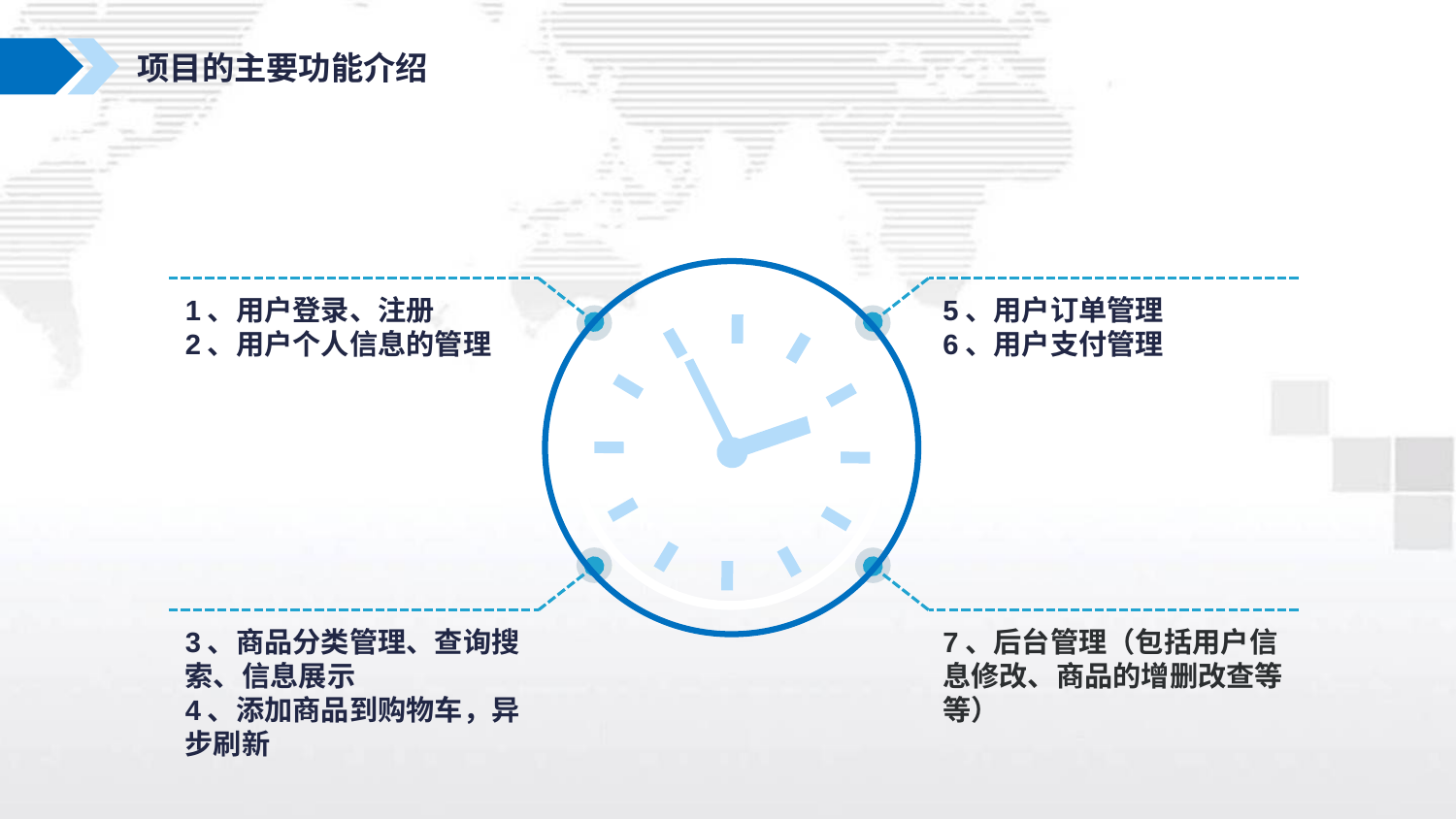

项目的主要功能介绍

5、用户订单管理
6、用户支付管理
1、用户登录、注册
2、用户个人信息的管理

3、商品分类管理、查询搜索、信息展示
4、添加商品到购物车，异步刷新
7、后台管理（包括用户信息修改、商品的增删改查等等）